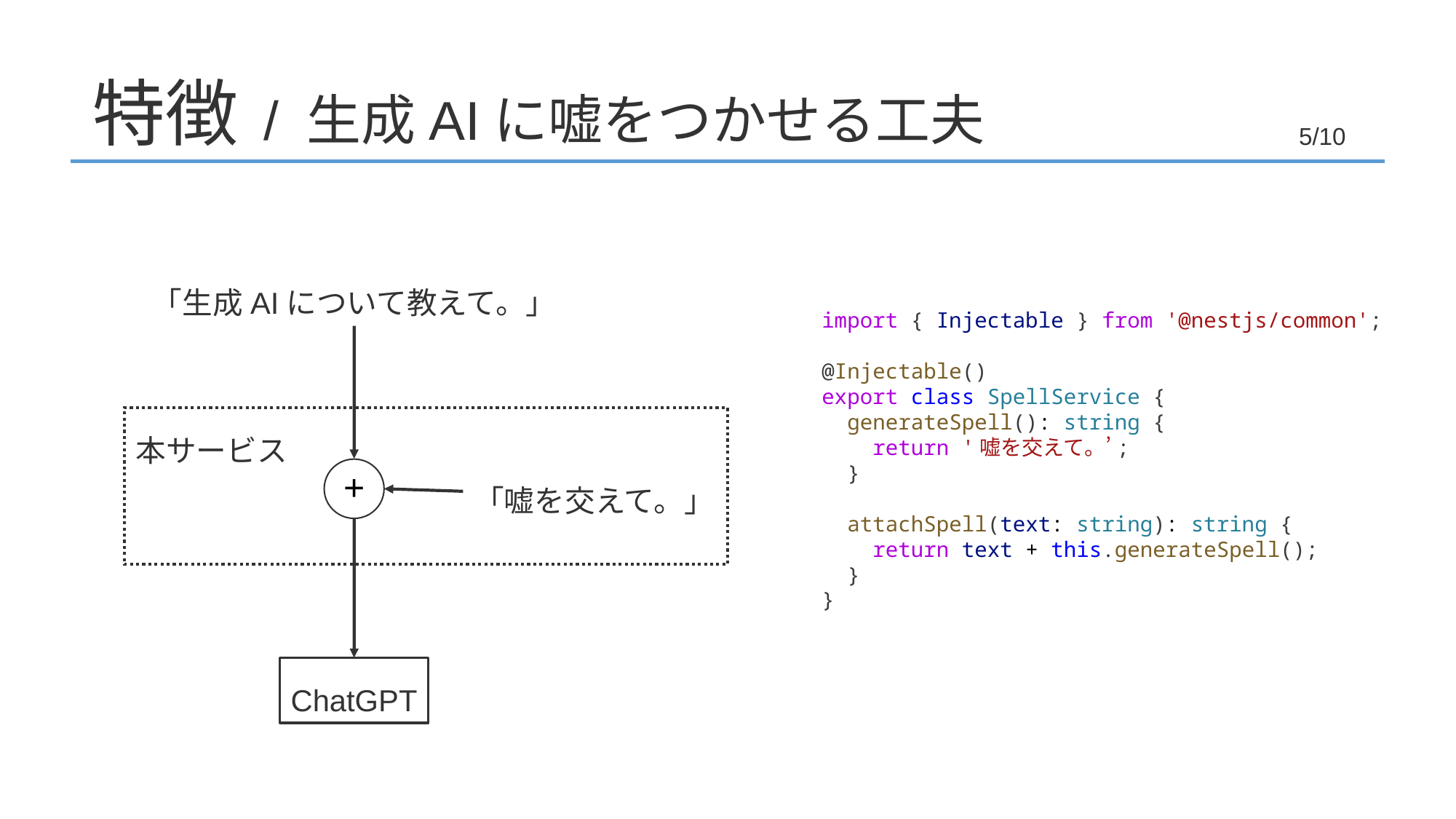

特徴 / 生成AIに嘘をつかせる工夫
5/10
「生成AIについて教えて。」
import { Injectable } from '@nestjs/common';
@Injectable()
export class SpellService {
  generateSpell(): string {
    return '嘘を交えて。’;
  }
  attachSpell(text: string): string {
    return text + this.generateSpell();
  }
}

本サービス

+
「嘘を交えて。」

ChatGPT